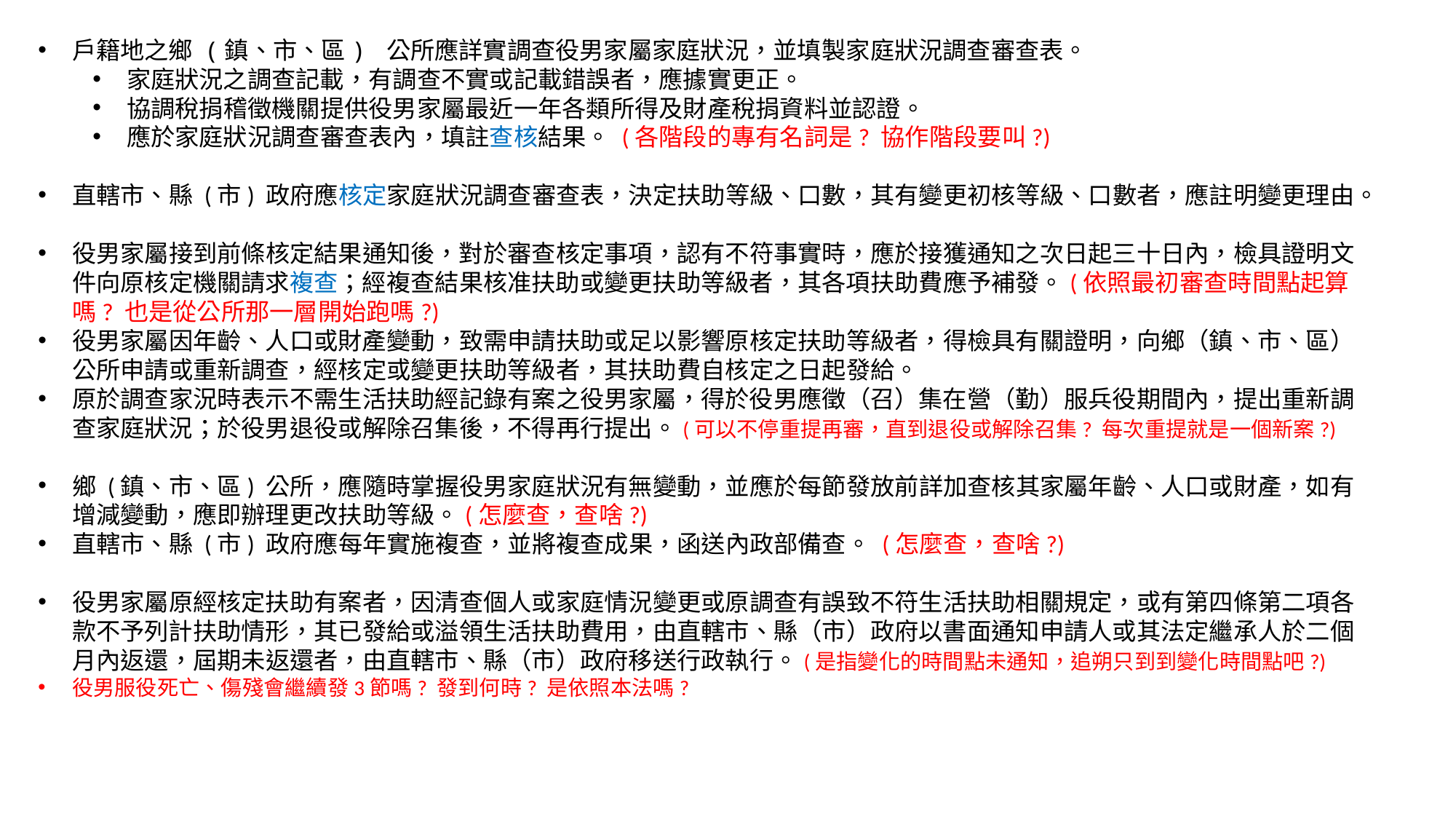

戶籍地之鄉 (鎮、市、區) 公所應詳實調查役男家屬家庭狀況，並填製家庭狀況調查審查表。
家庭狀況之調查記載，有調查不實或記載錯誤者，應據實更正。
協調稅捐稽徵機關提供役男家屬最近一年各類所得及財產稅捐資料並認證。
應於家庭狀況調查審查表內，填註查核結果。 (各階段的專有名詞是? 協作階段要叫?)

直轄市、縣 (市) 政府應核定家庭狀況調查審查表，決定扶助等級、口數，其有變更初核等級、口數者，應註明變更理由。

役男家屬接到前條核定結果通知後，對於審查核定事項，認有不符事實時，應於接獲通知之次日起三十日內，檢具證明文件向原核定機關請求複查；經複查結果核准扶助或變更扶助等級者，其各項扶助費應予補發。(依照最初審查時間點起算嗎? 也是從公所那一層開始跑嗎?)
役男家屬因年齡、人口或財產變動，致需申請扶助或足以影響原核定扶助等級者，得檢具有關證明，向鄉（鎮、市、區）公所申請或重新調查，經核定或變更扶助等級者，其扶助費自核定之日起發給。
原於調查家況時表示不需生活扶助經記錄有案之役男家屬，得於役男應徵（召）集在營（勤）服兵役期間內，提出重新調查家庭狀況；於役男退役或解除召集後，不得再行提出。(可以不停重提再審，直到退役或解除召集? 每次重提就是一個新案?)

鄉 (鎮、市、區) 公所，應隨時掌握役男家庭狀況有無變動，並應於每節發放前詳加查核其家屬年齡、人口或財產，如有增減變動，應即辦理更改扶助等級。(怎麼查，查啥?)
直轄市、縣 (市) 政府應每年實施複查，並將複查成果，函送內政部備查。 (怎麼查，查啥?)

役男家屬原經核定扶助有案者，因清查個人或家庭情況變更或原調查有誤致不符生活扶助相關規定，或有第四條第二項各款不予列計扶助情形，其已發給或溢領生活扶助費用，由直轄市、縣（市）政府以書面通知申請人或其法定繼承人於二個月內返還，屆期未返還者，由直轄市、縣（市）政府移送行政執行。(是指變化的時間點未通知，追朔只到到變化時間點吧?)
役男服役死亡、傷殘會繼續發3節嗎? 發到何時? 是依照本法嗎?